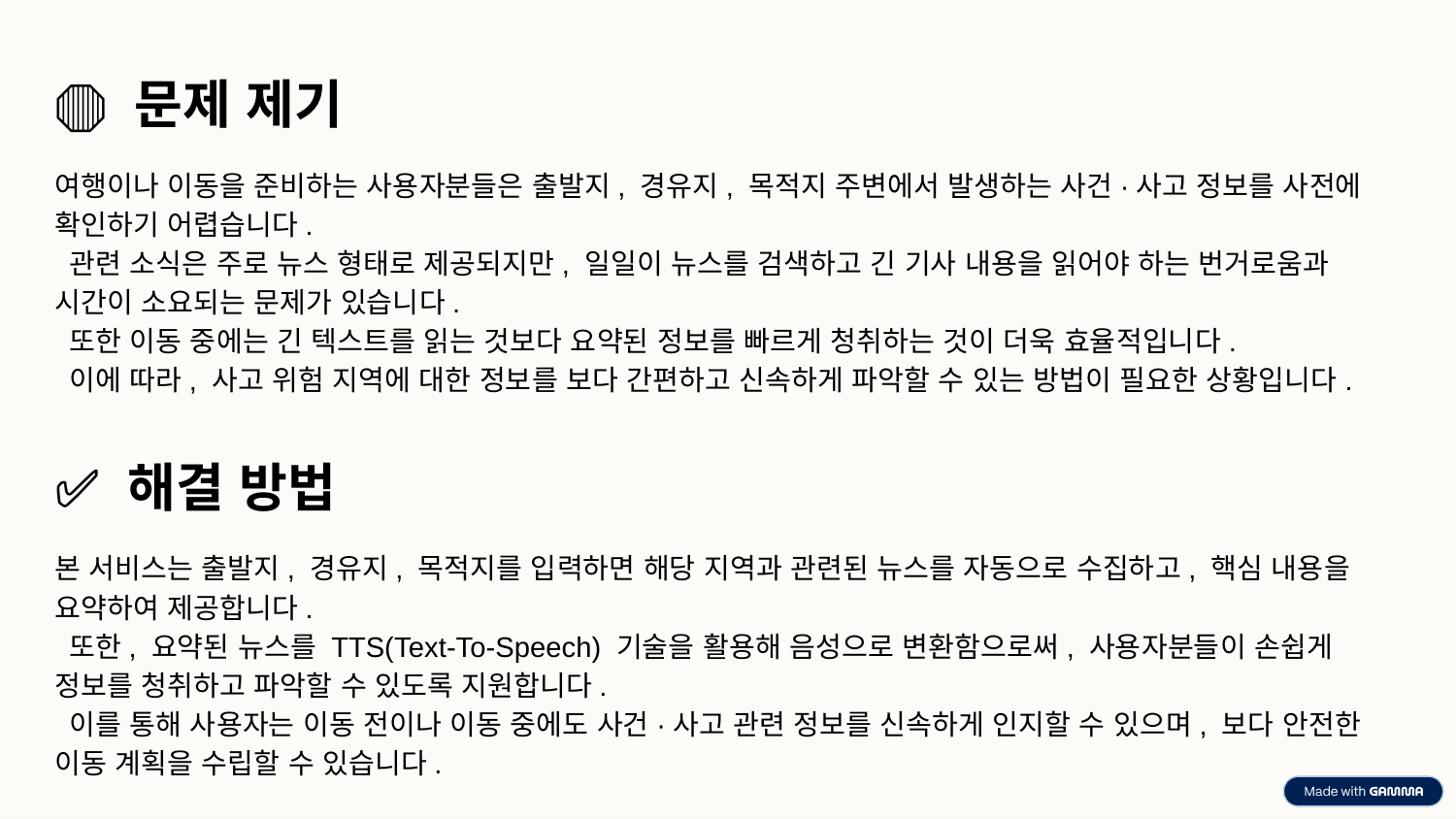

🛑 문제 제기
여행이나 이동을 준비하는 사용자분들은 출발지, 경유지, 목적지 주변에서 발생하는 사건·사고 정보를 사전에 확인하기 어렵습니다.
 관련 소식은 주로 뉴스 형태로 제공되지만, 일일이 뉴스를 검색하고 긴 기사 내용을 읽어야 하는 번거로움과 시간이 소요되는 문제가 있습니다.
 또한 이동 중에는 긴 텍스트를 읽는 것보다 요약된 정보를 빠르게 청취하는 것이 더욱 효율적입니다.
 이에 따라, 사고 위험 지역에 대한 정보를 보다 간편하고 신속하게 파악할 수 있는 방법이 필요한 상황입니다.
✅ 해결 방법
본 서비스는 출발지, 경유지, 목적지를 입력하면 해당 지역과 관련된 뉴스를 자동으로 수집하고, 핵심 내용을 요약하여 제공합니다.
 또한, 요약된 뉴스를 TTS(Text-To-Speech) 기술을 활용해 음성으로 변환함으로써, 사용자분들이 손쉽게 정보를 청취하고 파악할 수 있도록 지원합니다.
 이를 통해 사용자는 이동 전이나 이동 중에도 사건·사고 관련 정보를 신속하게 인지할 수 있으며, 보다 안전한 이동 계획을 수립할 수 있습니다.